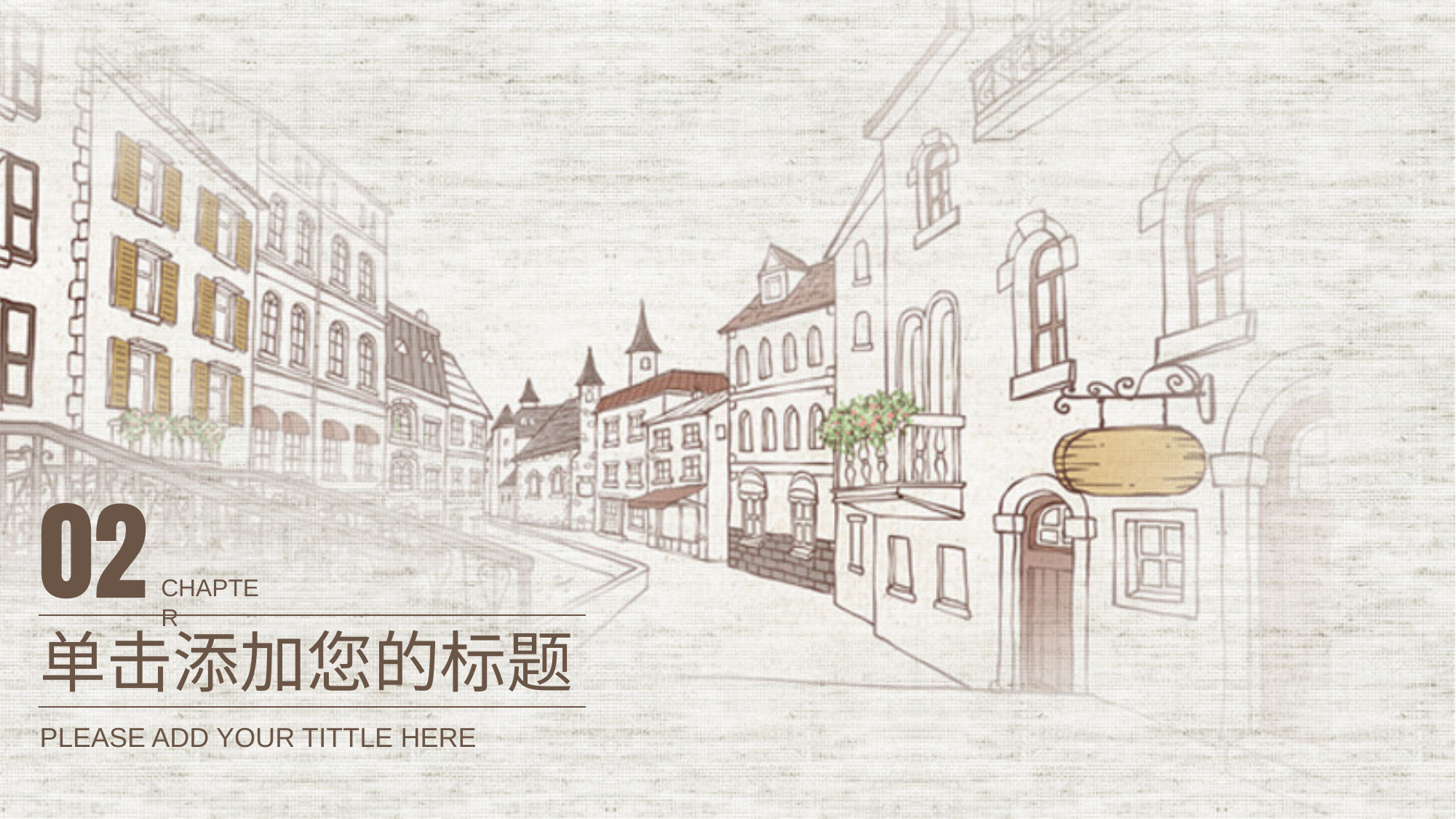

02
CHAPTER
单击添加您的标题
PLEASE ADD YOUR TITTLE HERE